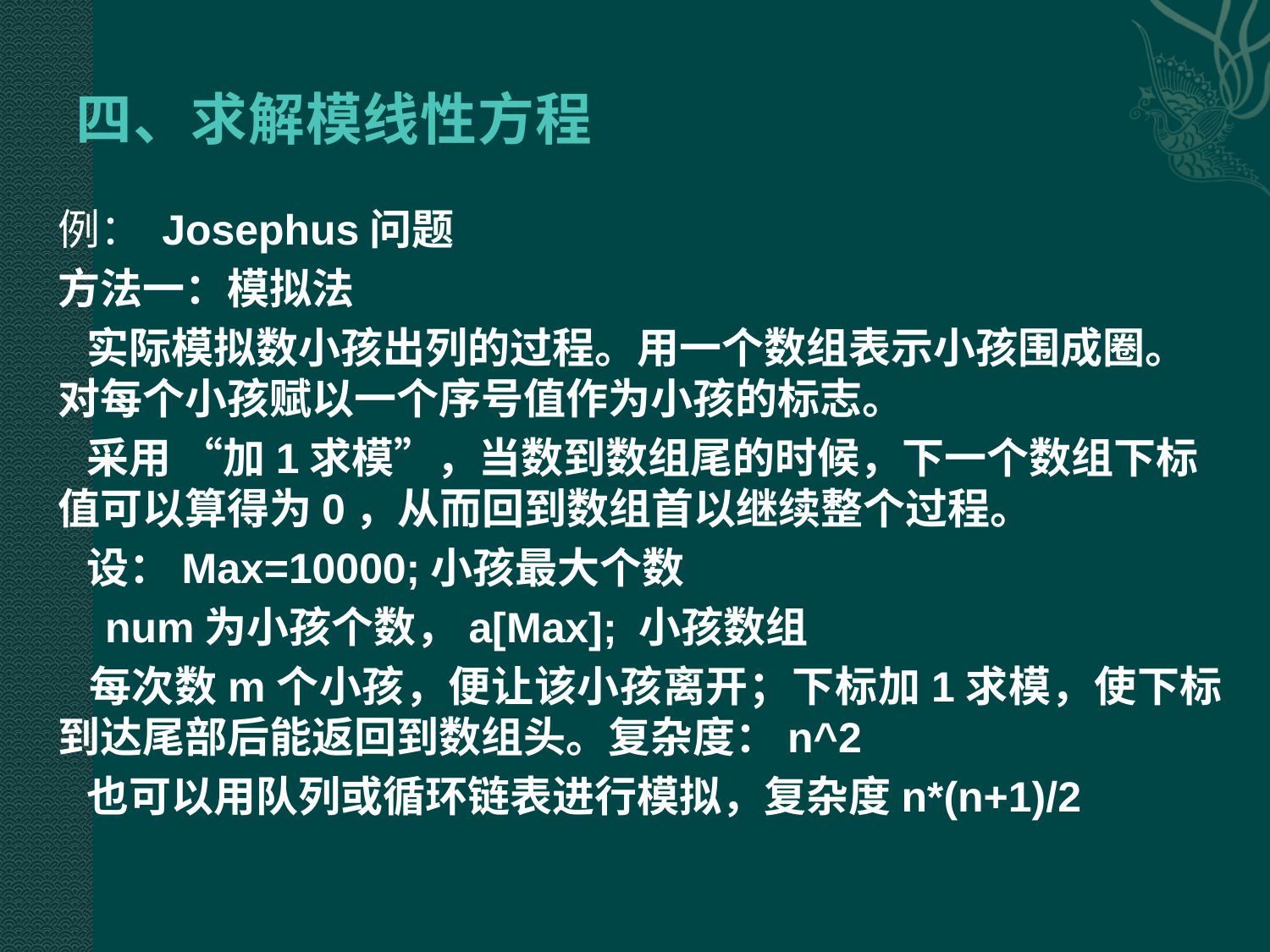

# 四、求解模线性方程
例： Josephus问题
方法一：模拟法
  实际模拟数小孩出列的过程。用一个数组表示小孩围成圈。对每个小孩赋以一个序号值作为小孩的标志。
  采用 “加1求模”，当数到数组尾的时候，下一个数组下标值可以算得为0，从而回到数组首以继续整个过程。
  设：Max=10000;小孩最大个数
    num为小孩个数，a[Max]; 小孩数组
  每次数m个小孩，便让该小孩离开；下标加1求模，使下标到达尾部后能返回到数组头。复杂度：n^2
  也可以用队列或循环链表进行模拟，复杂度n*(n+1)/2